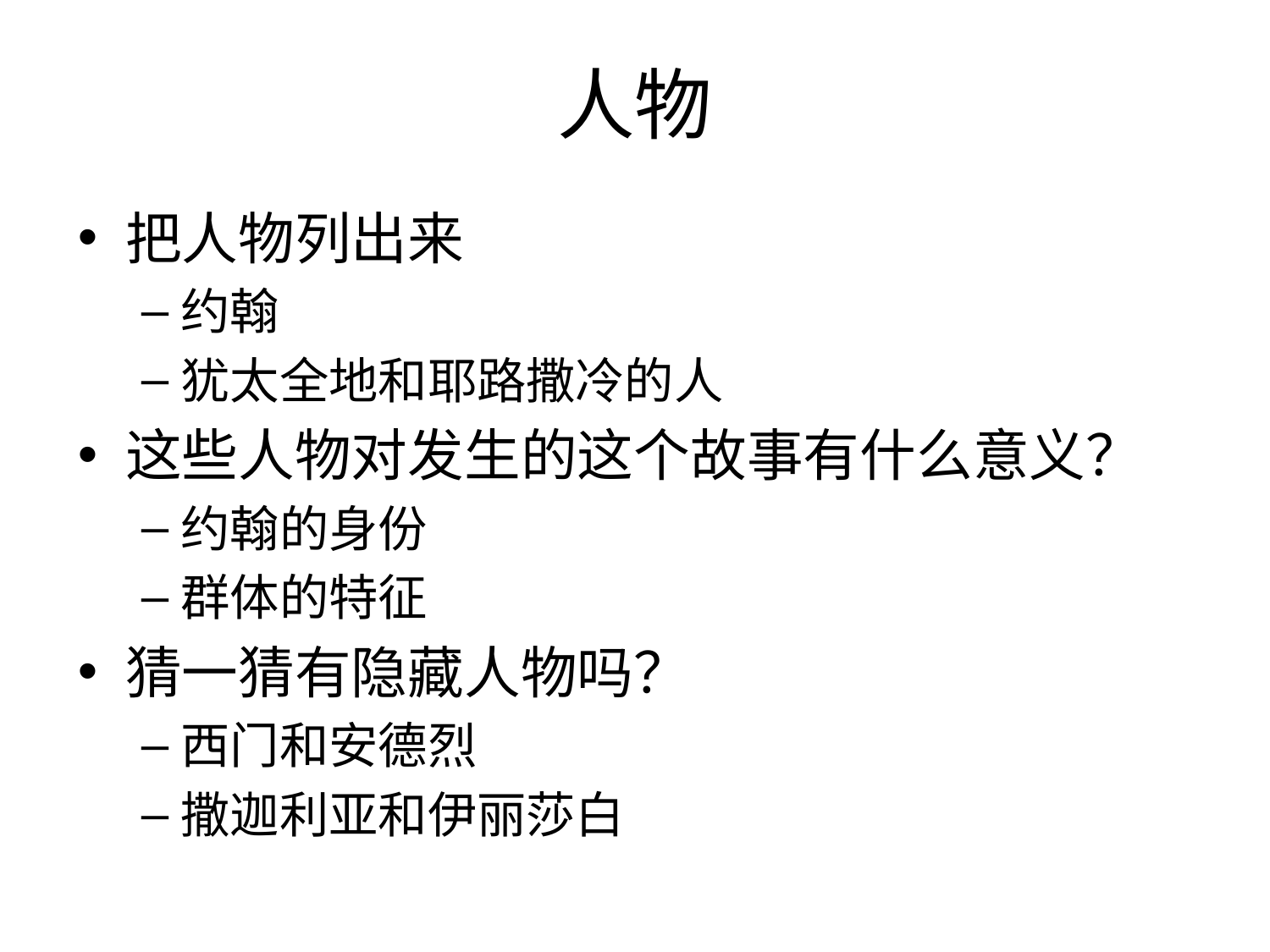

# 人物
把人物列出来
约翰
犹太全地和耶路撒冷的人
这些人物对发生的这个故事有什么意义？
约翰的身份
群体的特征
猜一猜有隐藏人物吗？
西门和安德烈
撒迦利亚和伊丽莎白